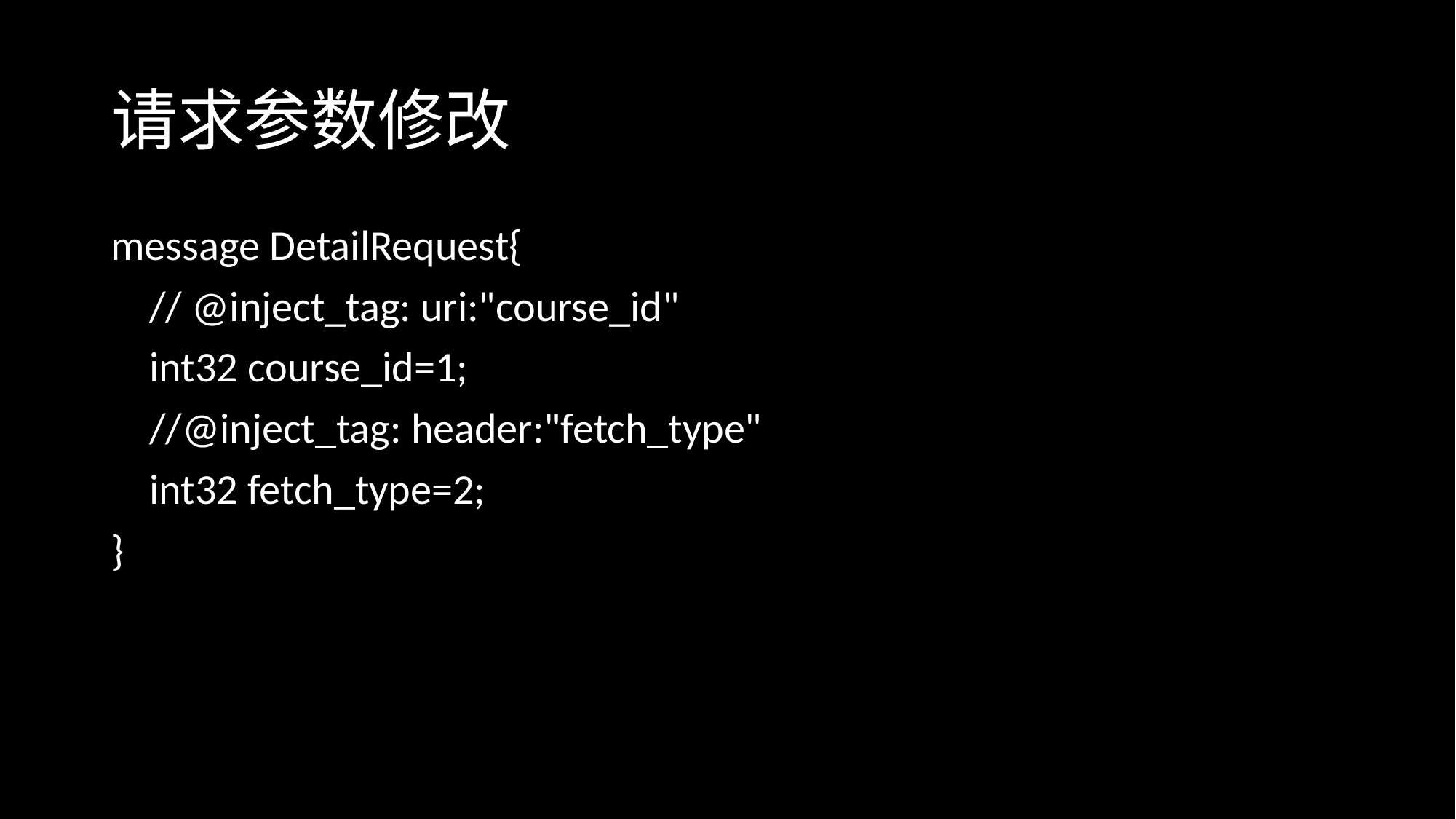

# 请求参数修改
message DetailRequest{
    // @inject_tag: uri:"course_id"
    int32 course_id=1;
    //@inject_tag: header:"fetch_type"
    int32 fetch_type=2;
}